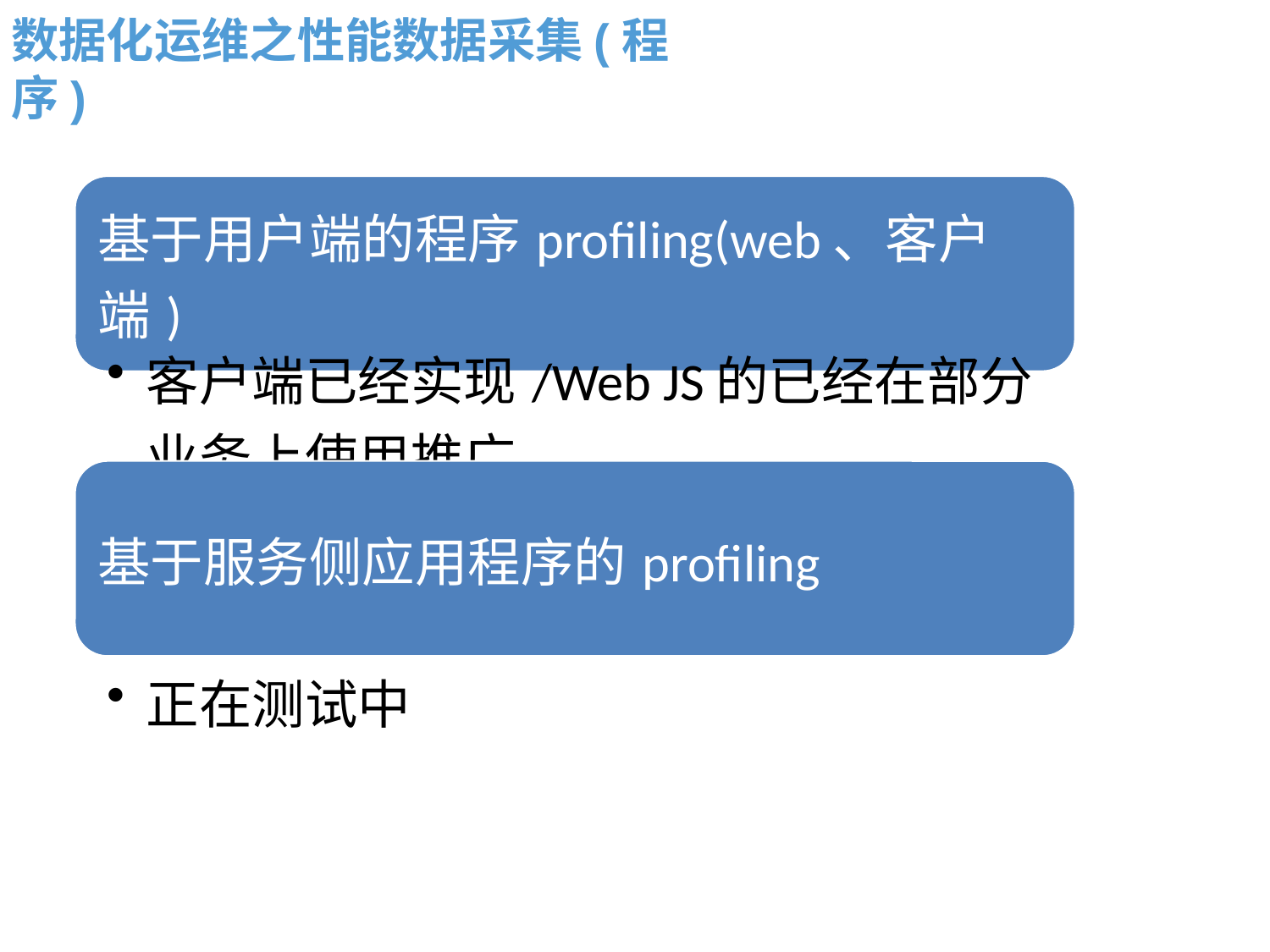

数据化运维之性能数据采集(程序)
基于用户端的程序profiling(web、客户端)
客户端已经实现/Web JS的已经在部分业务上使用推广。
基于服务侧应用程序的profiling
正在测试中